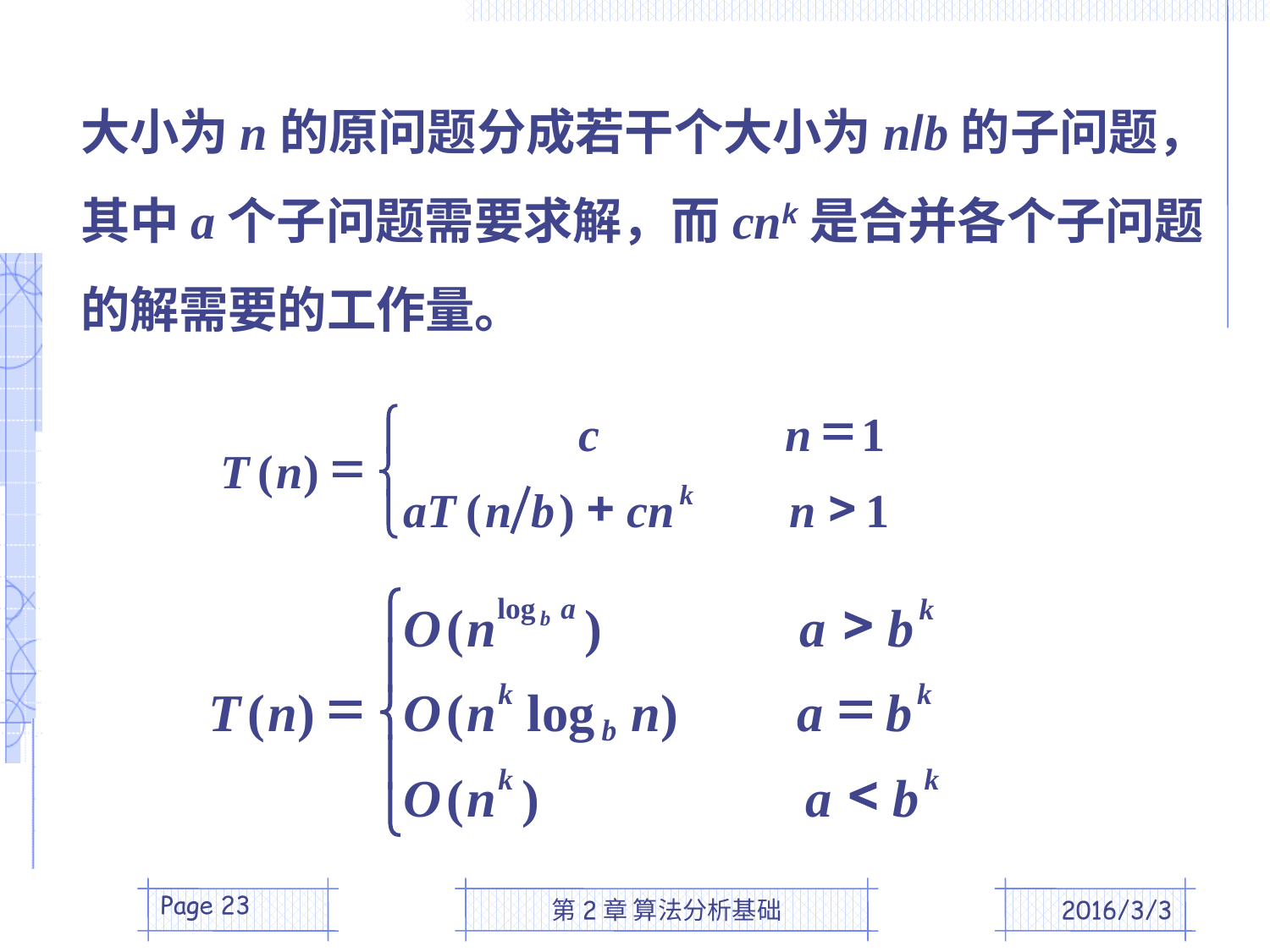

大小为n的原问题分成若干个大小为n/b的子问题，其中a个子问题需要求解，而cnk是合并各个子问题的解需要的工作量。

=

c
n
1
=
T
(
n
)

+
>
k
aT
(
n
b
)
cn
n
1

>
log
a
k
O
(
n
)
a
b
b

=
=
k
k
T
(
n
)
O
(
n
log
n
)
a
b

b

<
k
k
O
(
n
)
a
b

Page 23
第2章 算法分析基础
2016/3/3